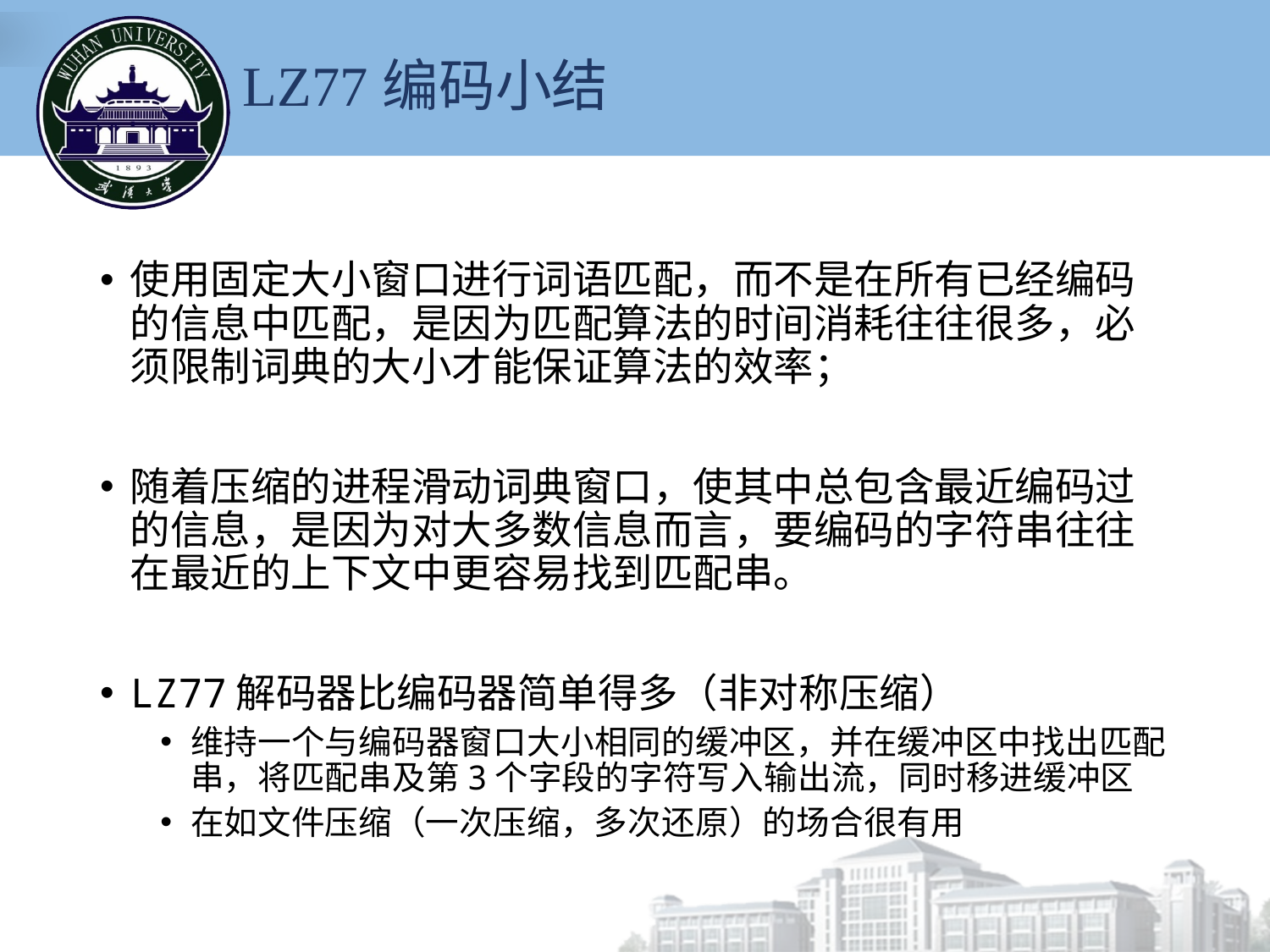

# LZ77编码小结
使用固定大小窗口进行词语匹配，而不是在所有已经编码的信息中匹配，是因为匹配算法的时间消耗往往很多，必须限制词典的大小才能保证算法的效率；

随着压缩的进程滑动词典窗口，使其中总包含最近编码过的信息，是因为对大多数信息而言，要编码的字符串往往在最近的上下文中更容易找到匹配串。

LZ77解码器比编码器简单得多（非对称压缩）
维持一个与编码器窗口大小相同的缓冲区，并在缓冲区中找出匹配串，将匹配串及第3个字段的字符写入输出流，同时移进缓冲区
在如文件压缩（一次压缩，多次还原）的场合很有用